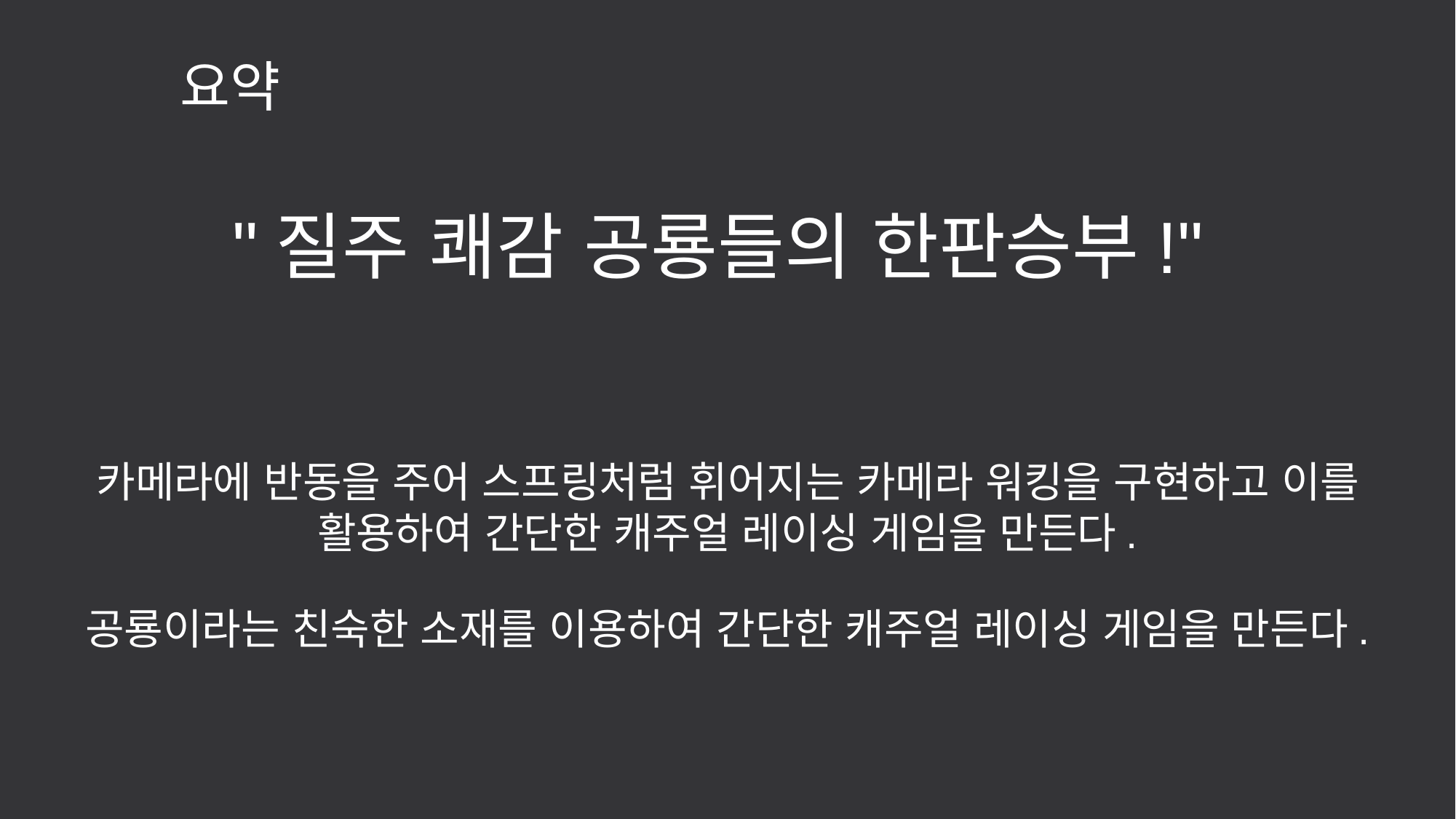

요약
"질주 쾌감 공룡들의 한판승부!"
카메라에 반동을 주어 스프링처럼 휘어지는 카메라 워킹을 구현하고 이를 활용하여 간단한 캐주얼 레이싱 게임을 만든다.

공룡이라는 친숙한 소재를 이용하여 간단한 캐주얼 레이싱 게임을 만든다.